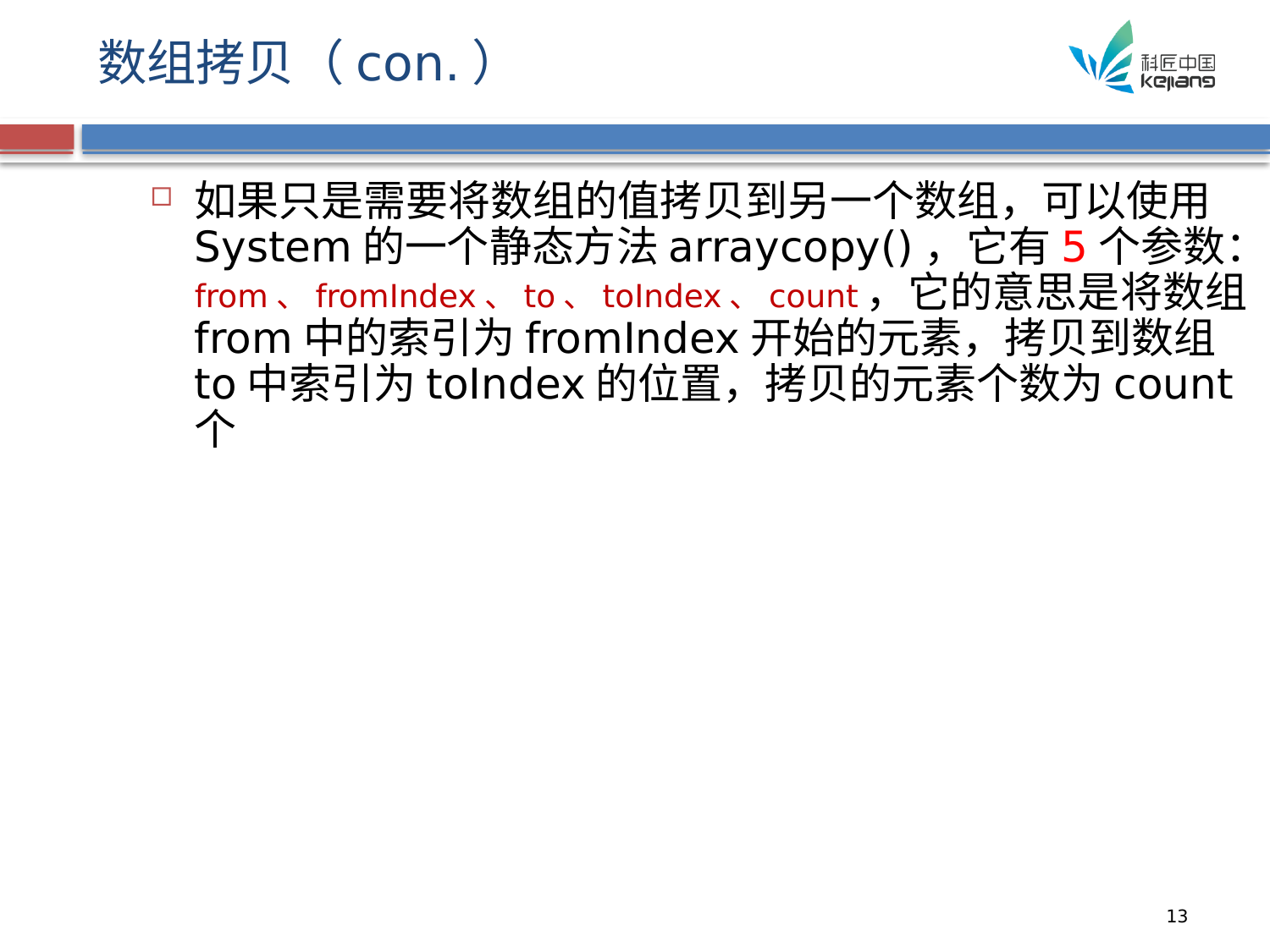

# 数组拷贝（con.）
如果只是需要将数组的值拷贝到另一个数组，可以使用System的一个静态方法arraycopy()，它有5个参数：from、fromIndex、to、toIndex、count，它的意思是将数组from中的索引为fromIndex开始的元素，拷贝到数组to中索引为toIndex的位置，拷贝的元素个数为count个
13